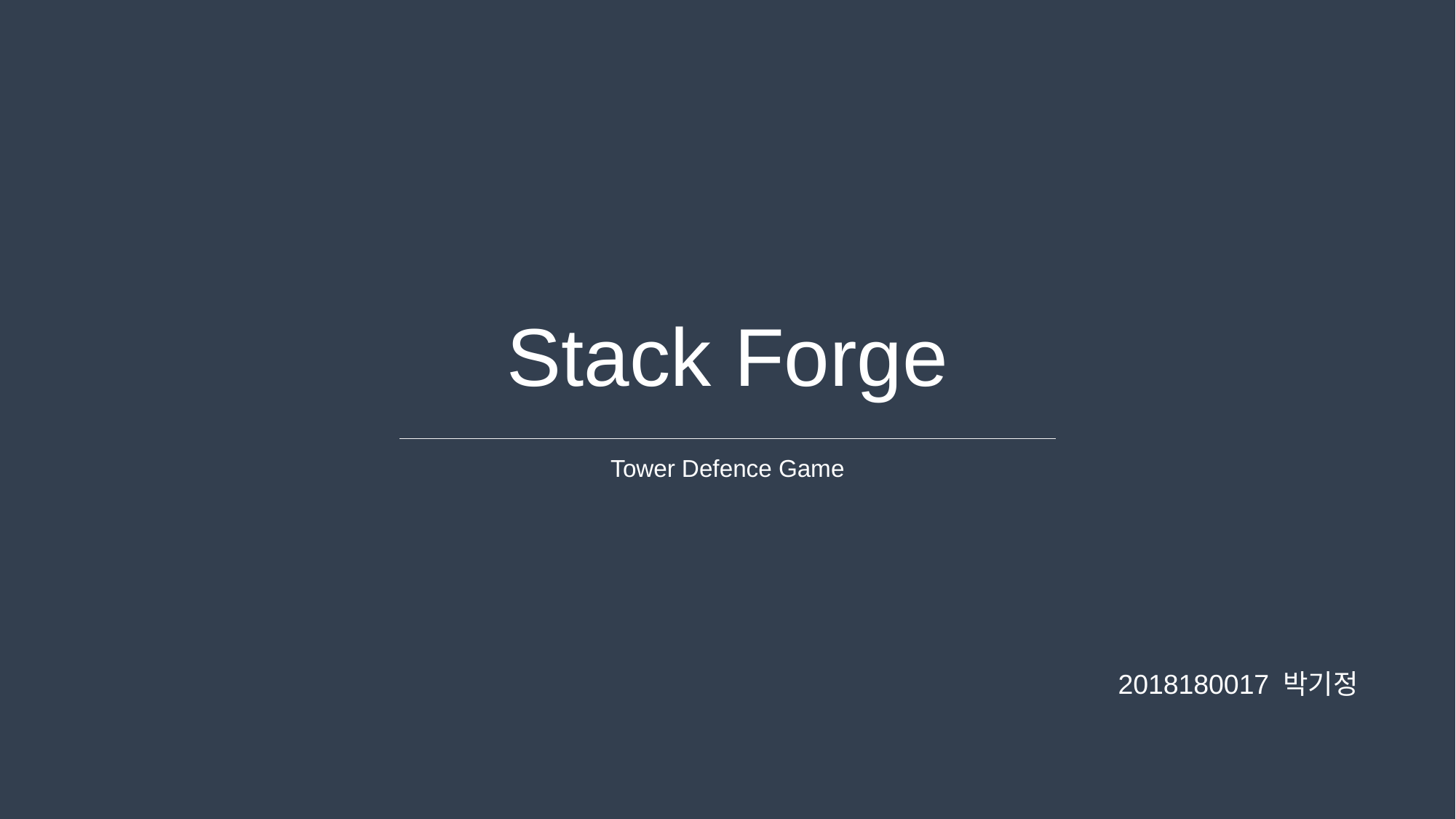

Stack Forge
Tower Defence Game
2018180017 박기정